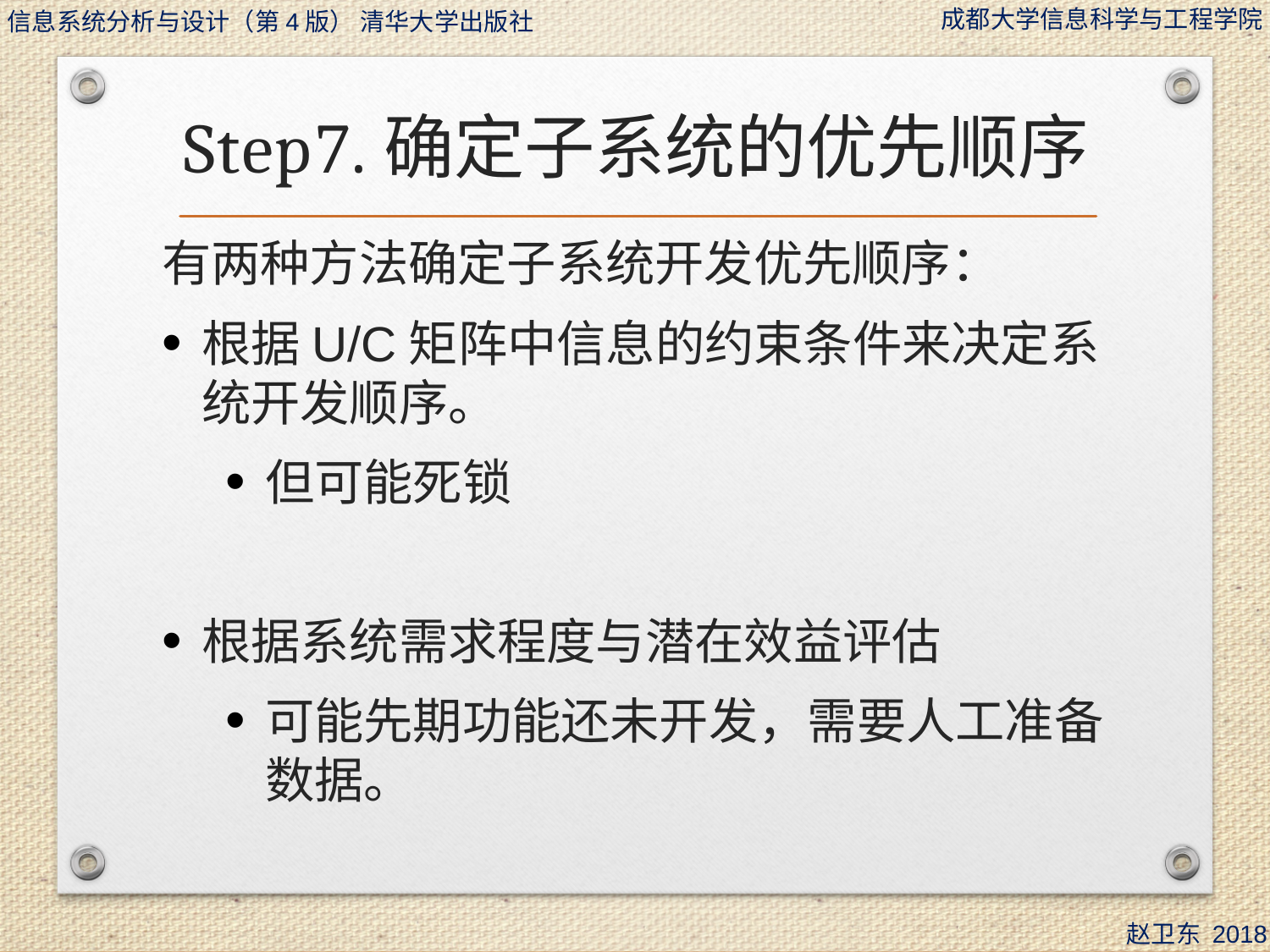

# Step7.确定子系统的优先顺序
有两种方法确定子系统开发优先顺序：
根据U/C矩阵中信息的约束条件来决定系统开发顺序。
但可能死锁

根据系统需求程度与潜在效益评估
可能先期功能还未开发，需要人工准备数据。